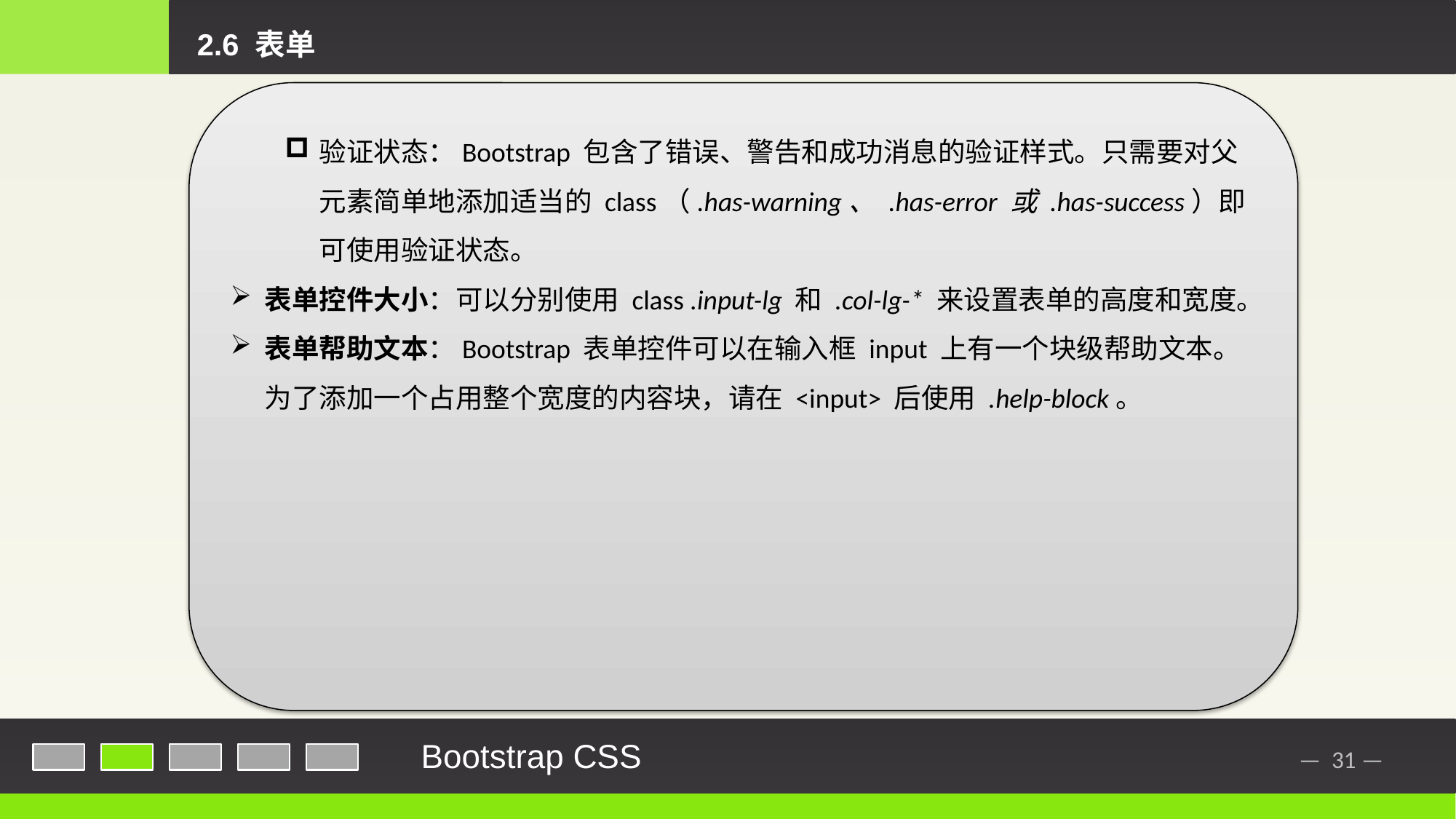

2.6 表单
验证状态：Bootstrap 包含了错误、警告和成功消息的验证样式。只需要对父元素简单地添加适当的 class（.has-warning、 .has-error 或 .has-success）即可使用验证状态。
表单控件大小：可以分别使用 class .input-lg 和 .col-lg-* 来设置表单的高度和宽度。
表单帮助文本：Bootstrap 表单控件可以在输入框 input 上有一个块级帮助文本。为了添加一个占用整个宽度的内容块，请在 <input> 后使用 .help-block。